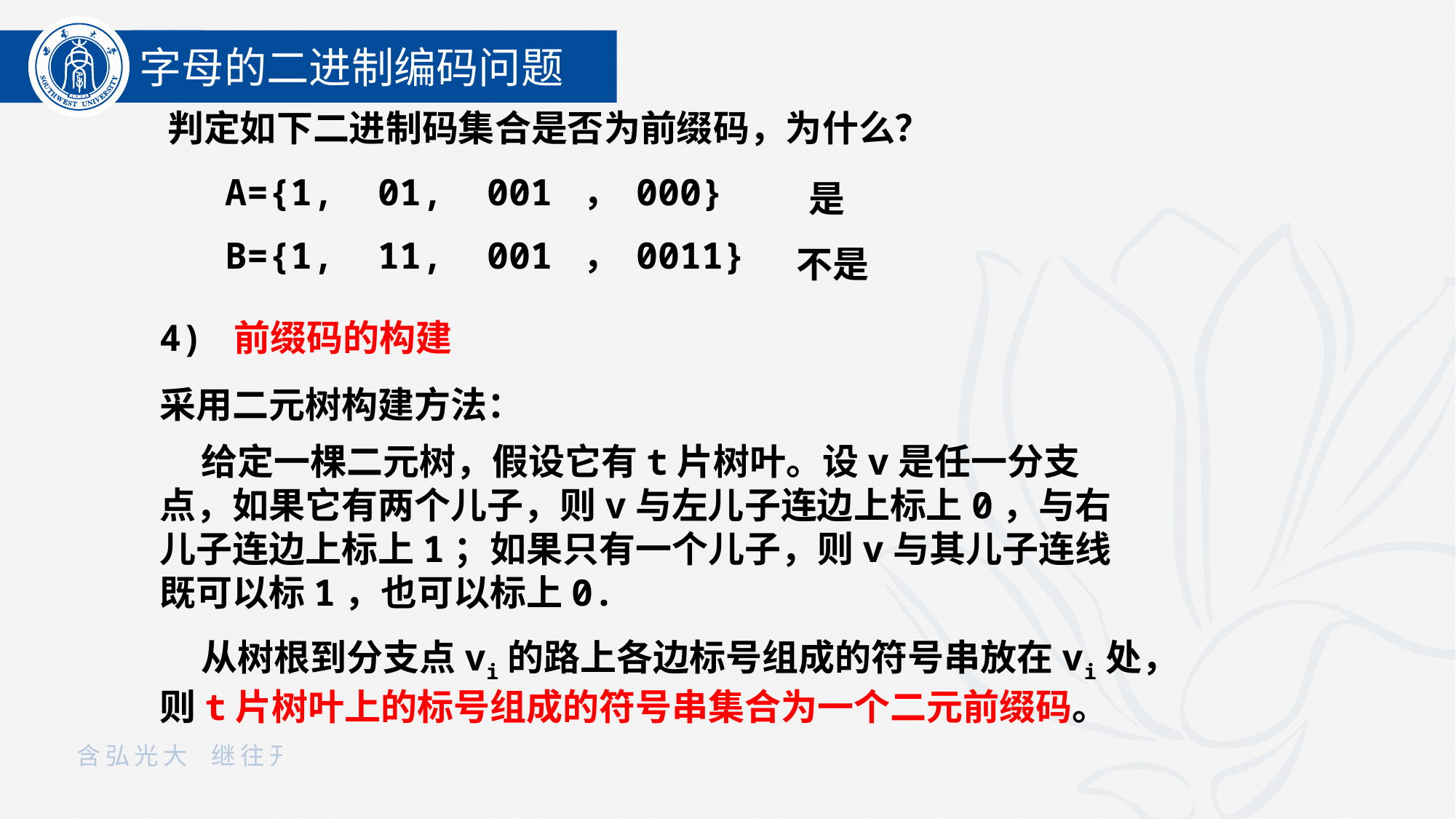

字母的二进制编码问题
 判定如下二进制码集合是否为前缀码，为什么？
   A={1,  01,  001 ， 000}
是
   B={1,  11,  001 ， 0011}
不是
4) 前缀码的构建
采用二元树构建方法：
    给定一棵二元树，假设它有t片树叶。设v是任一分支点，如果它有两个儿子，则v与左儿子连边上标上0，与右儿子连边上标上1；如果只有一个儿子，则v与其儿子连线既可以标1，也可以标上0.
    从树根到分支点vi的路上各边标号组成的符号串放在vi处，则t片树叶上的标号组成的符号串集合为一个二元前缀码。